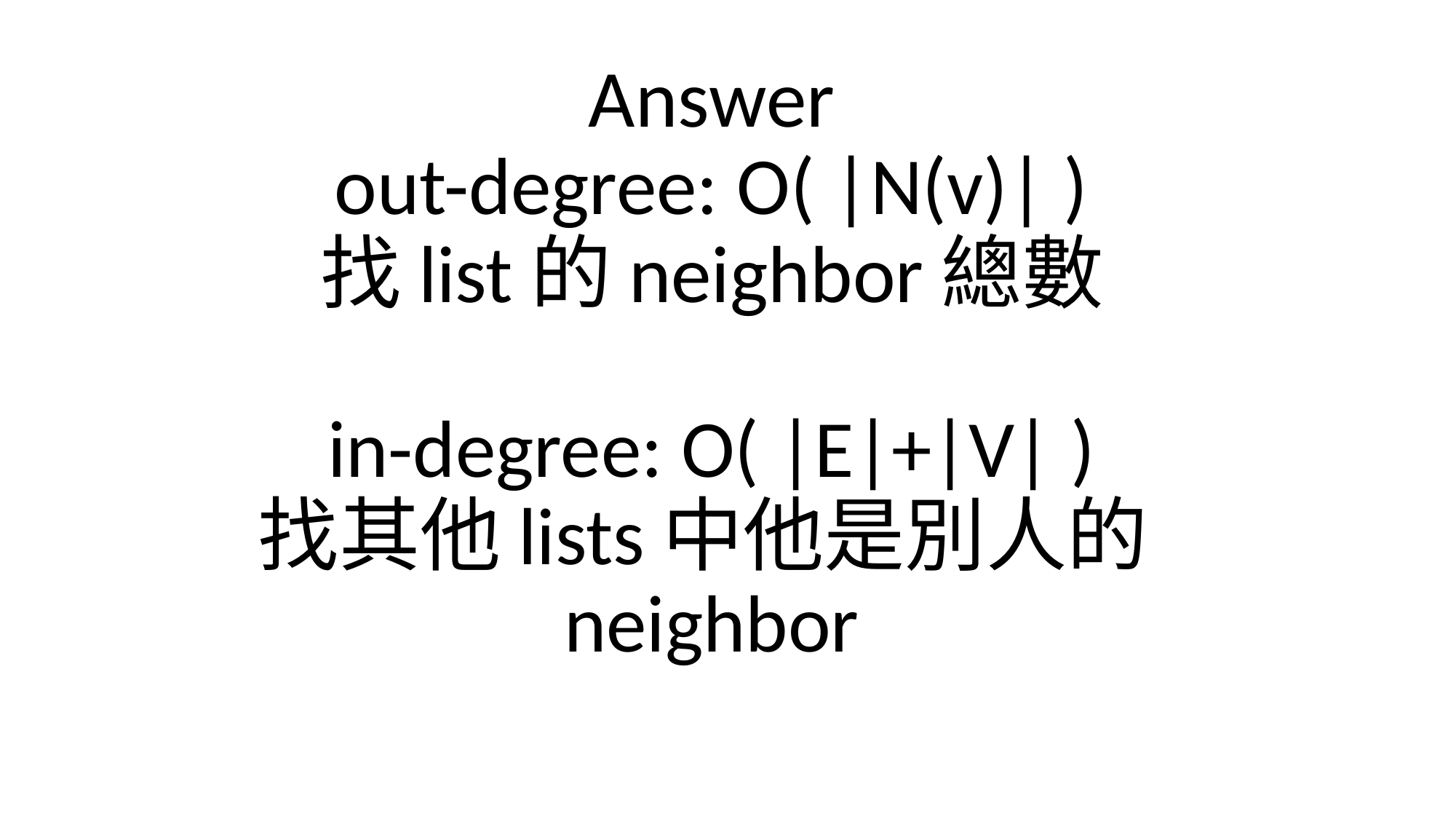

# Answer out-degree: O( |N(v)| ) 找list的neighbor總數 in-degree: O( |E|+|V| ) 找其他lists中他是別人的neighbor